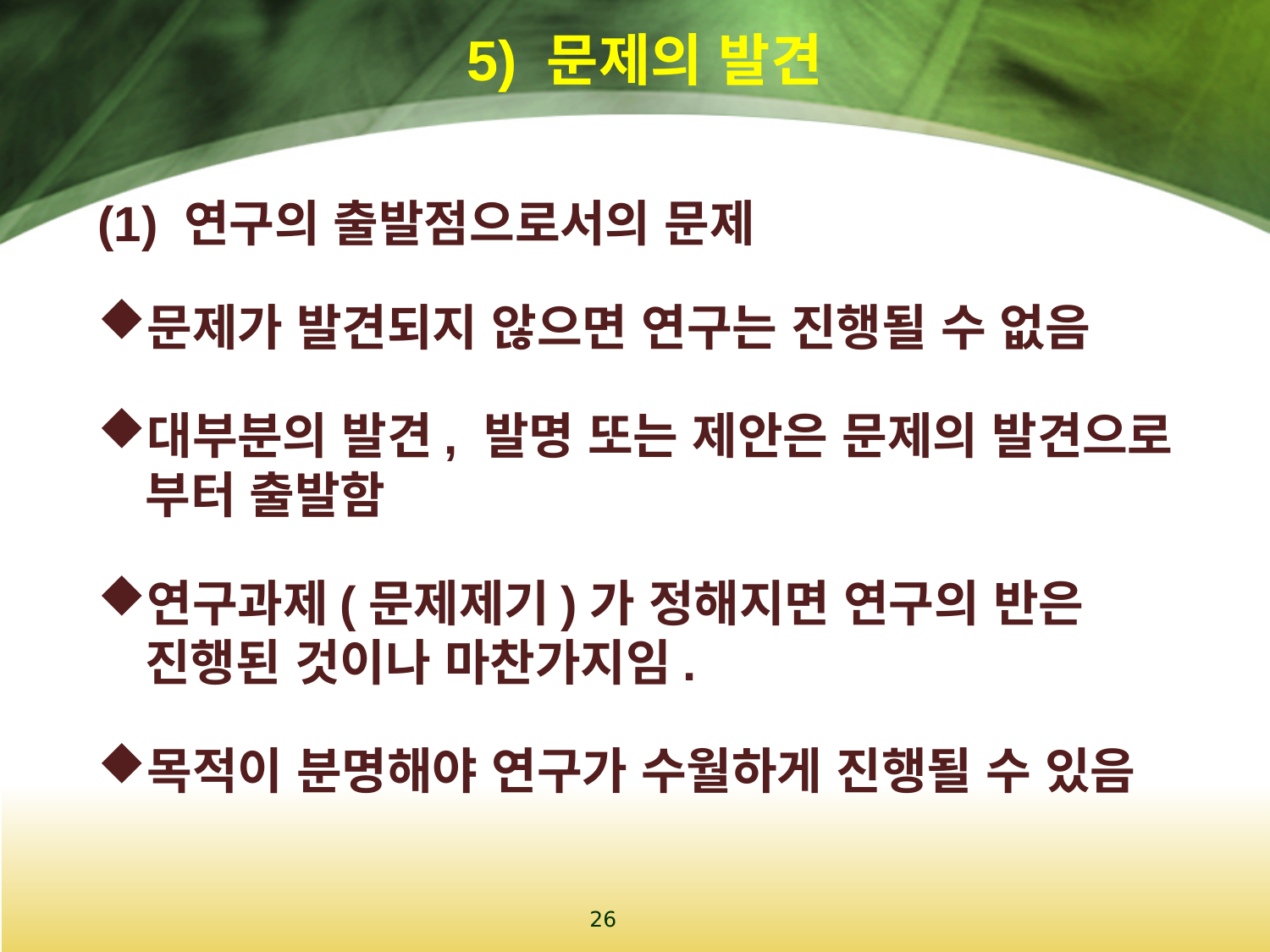

# 5) 문제의 발견
(1) 연구의 출발점으로서의 문제

문제가 발견되지 않으면 연구는 진행될 수 없음

대부분의 발견, 발명 또는 제안은 문제의 발견으로 부터 출발함

연구과제(문제제기)가 정해지면 연구의 반은 진행된 것이나 마찬가지임.

목적이 분명해야 연구가 수월하게 진행될 수 있음

26